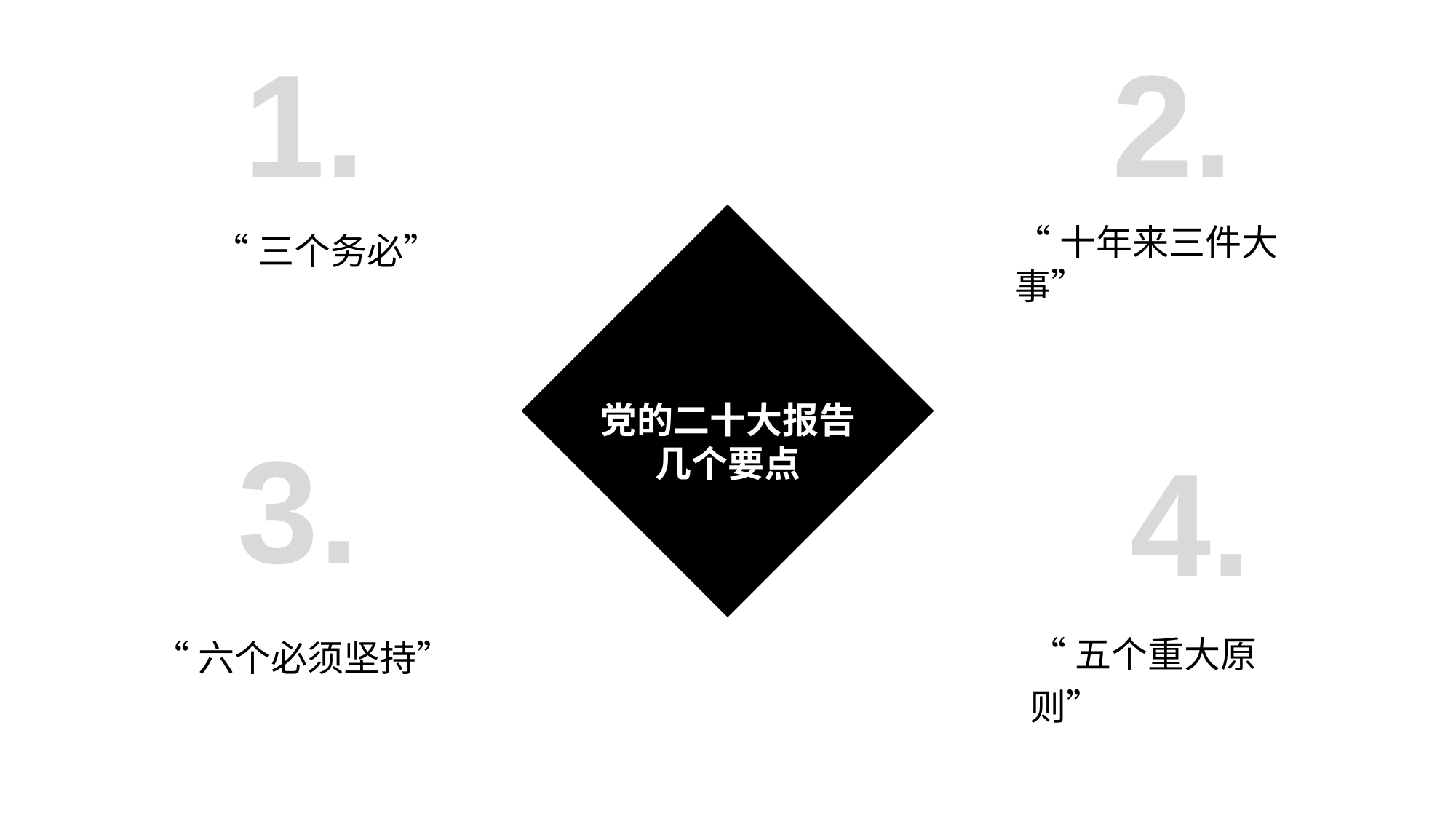

1.
“三个务必”
2.
“十年来三件大事”

党的二十大报告
几个要点
3.
“六个必须坚持”
 4.

“五个重大原则”